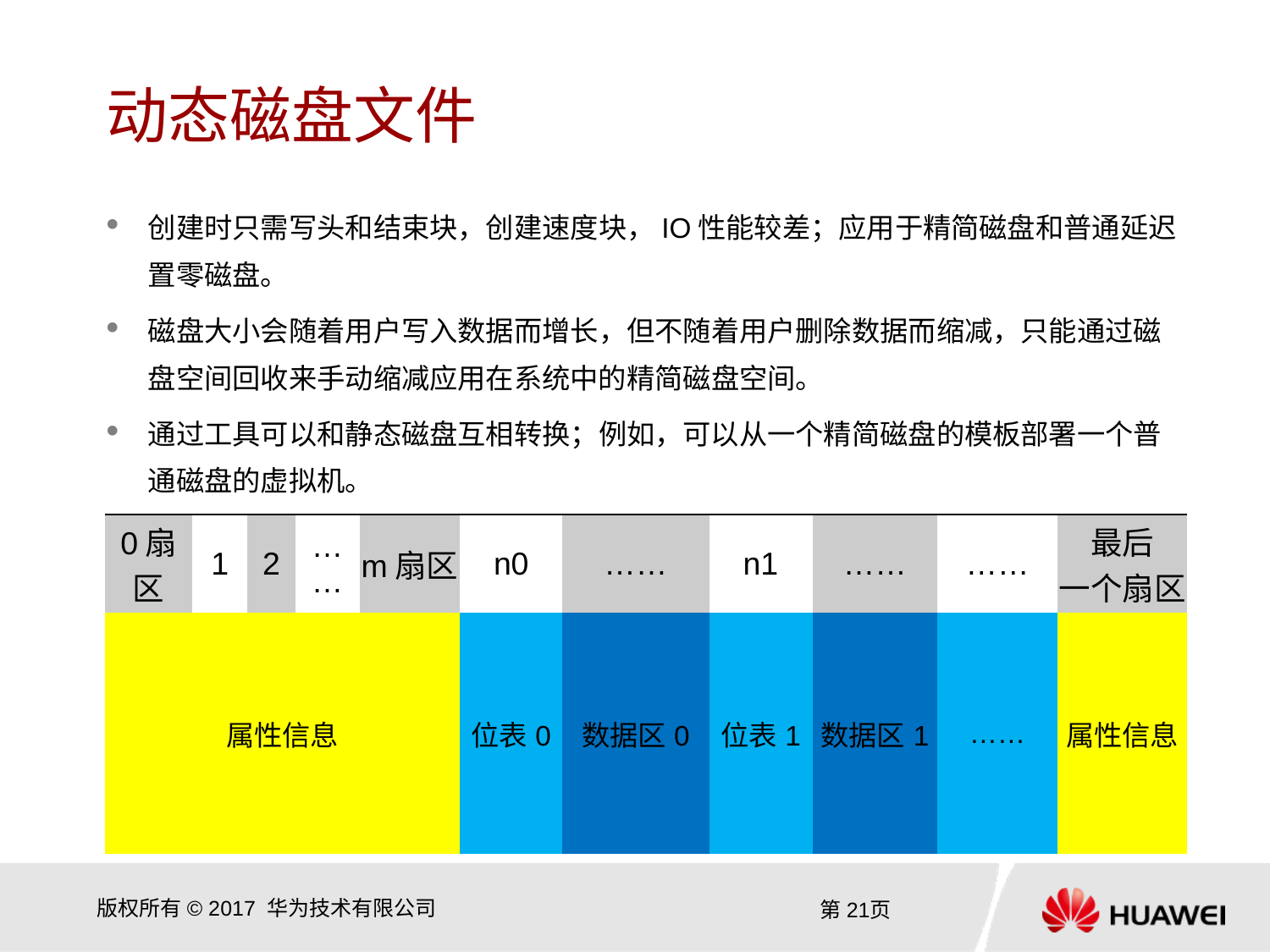

# 动态磁盘文件
创建时只需写头和结束块，创建速度块，IO性能较差；应用于精简磁盘和普通延迟置零磁盘。
磁盘大小会随着用户写入数据而增长，但不随着用户删除数据而缩减，只能通过磁盘空间回收来手动缩减应用在系统中的精简磁盘空间。
通过工具可以和静态磁盘互相转换；例如，可以从一个精简磁盘的模板部署一个普通磁盘的虚拟机。

| 0扇区 | 1 | 2 | …… | m扇区 | n0 | …… | n1 | …… | …… | 最后 一个扇区 |
| --- | --- | --- | --- | --- | --- | --- | --- | --- | --- | --- |
| 属性信息 |  |  |  |  | 位表0 | 数据区0 | 位表1 | 数据区1 | …… | 属性信息 |